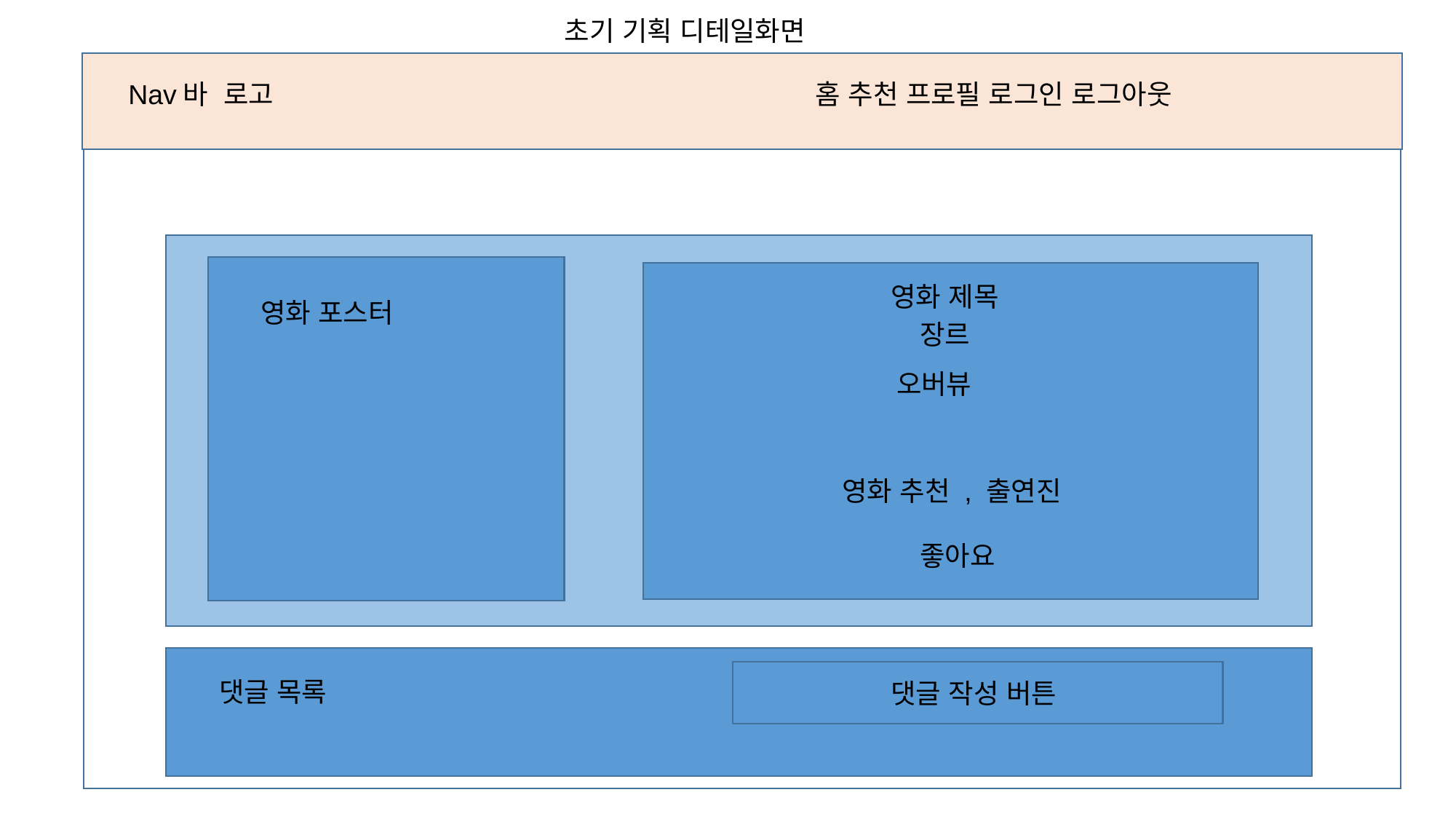

초기 기획 디테일화면

Nav바  로고                                                                       홈 추천 프로필 로그인 로그아웃

영화 제목
영화 포스터
장르
오버뷰
영화 추천 , 출연진
좋아요

댓글 작성 버튼
댓글 목록